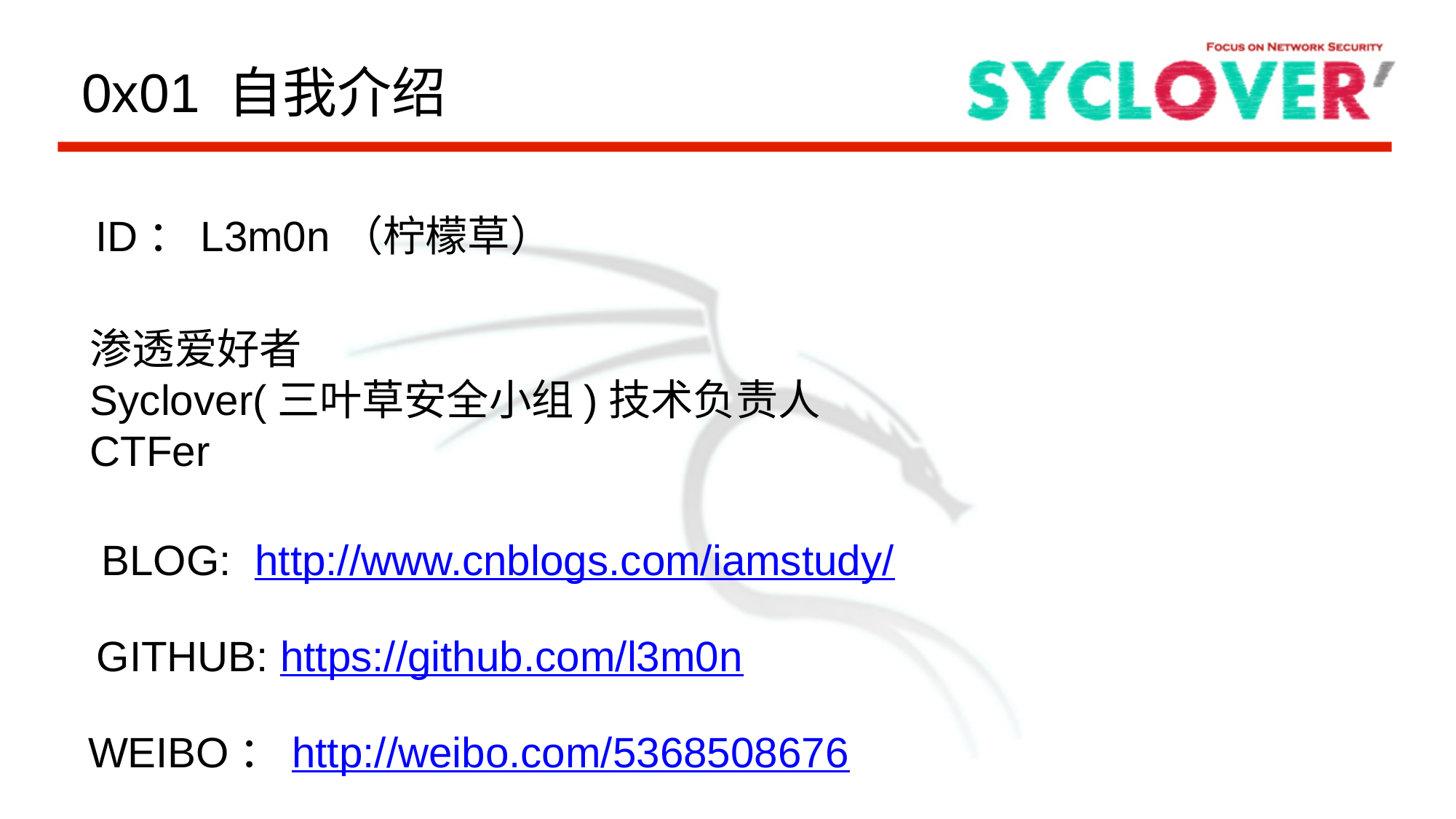

0x01 自我介绍
ID：L3m0n（柠檬草）
渗透爱好者
Syclover(三叶草安全小组)技术负责人
CTFer
BLOG:  http://www.cnblogs.com/iamstudy/
GITHUB: https://github.com/l3m0n
WEIBO：http://weibo.com/5368508676